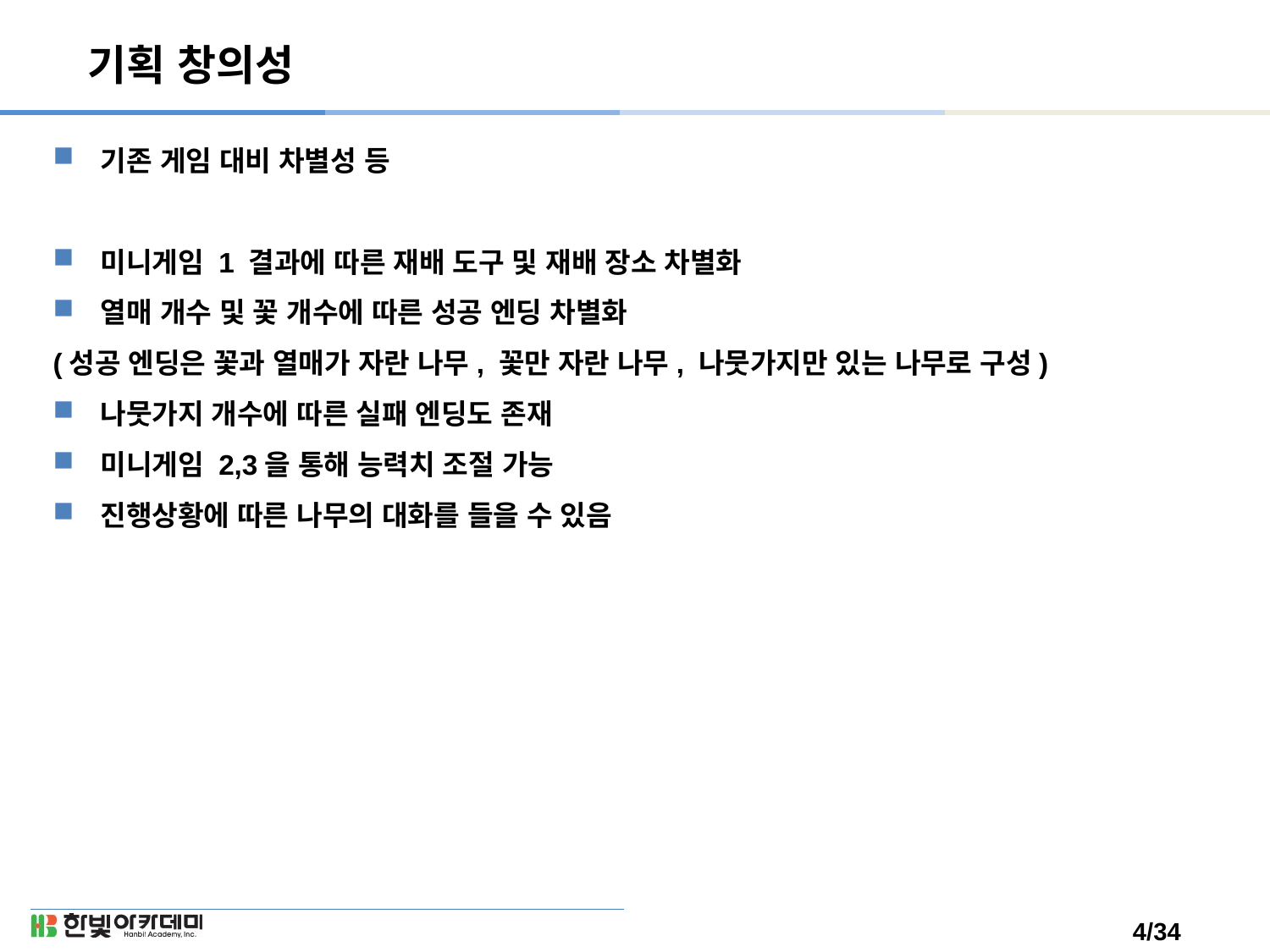

# 기획 창의성
기존 게임 대비 차별성 등

미니게임 1 결과에 따른 재배 도구 및 재배 장소 차별화
열매 개수 및 꽃 개수에 따른 성공 엔딩 차별화
(성공 엔딩은 꽃과 열매가 자란 나무, 꽃만 자란 나무, 나뭇가지만 있는 나무로 구성)
나뭇가지 개수에 따른 실패 엔딩도 존재
미니게임 2,3을 통해 능력치 조절 가능
진행상황에 따른 나무의 대화를 들을 수 있음